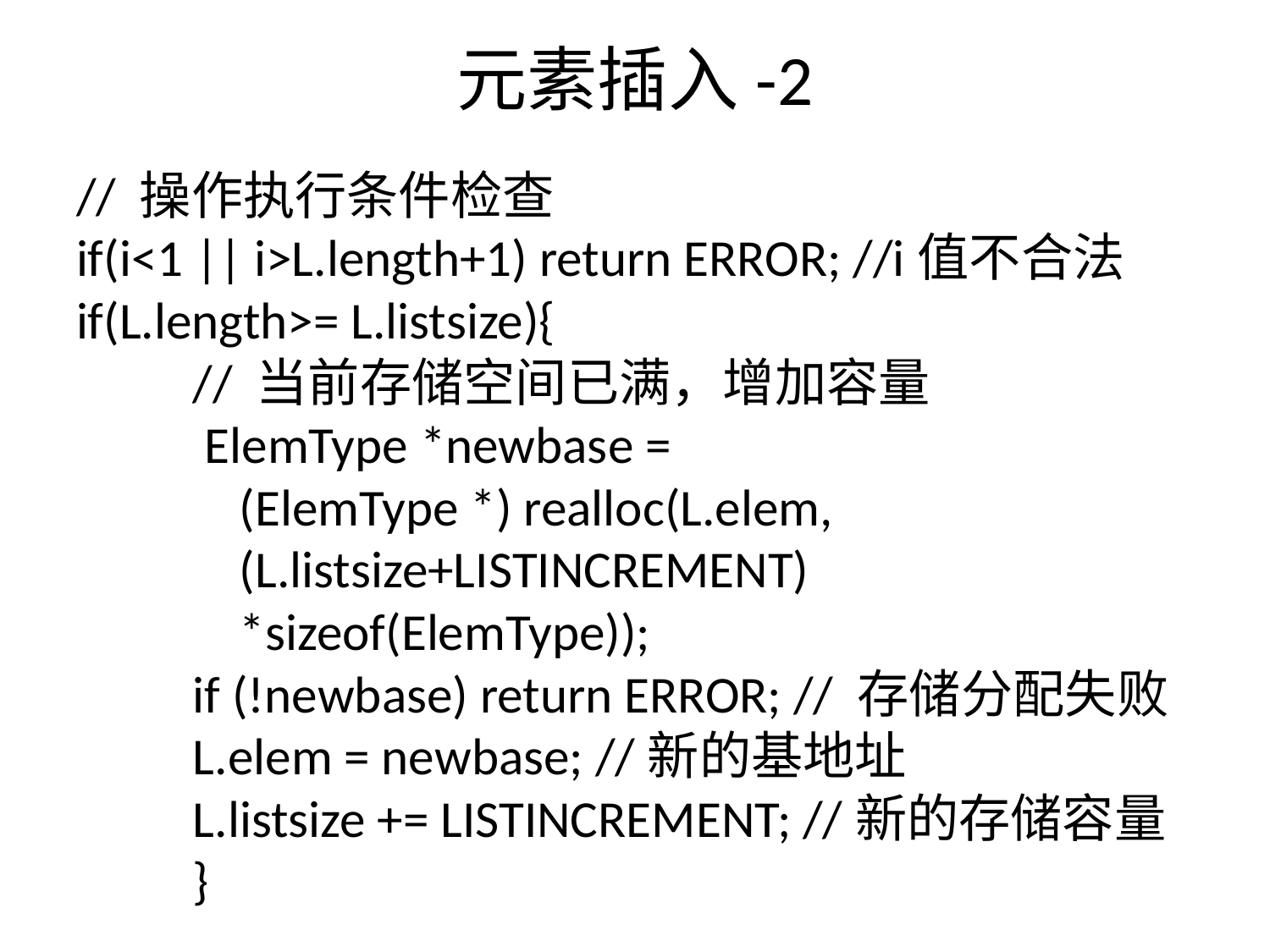

# 元素插入-2
// 操作执行条件检查
if(i<1 || i>L.length+1) return ERROR; //i值不合法
if(L.length>= L.listsize){
	// 当前存储空间已满，增加容量
	 ElemType *newbase =
	    (ElemType *) realloc(L.elem,
	    (L.listsize+LISTINCREMENT)
	    *sizeof(ElemType));
	if (!newbase) return ERROR; // 存储分配失败
	L.elem = newbase; //新的基地址
	L.listsize += LISTINCREMENT; //新的存储容量
	}